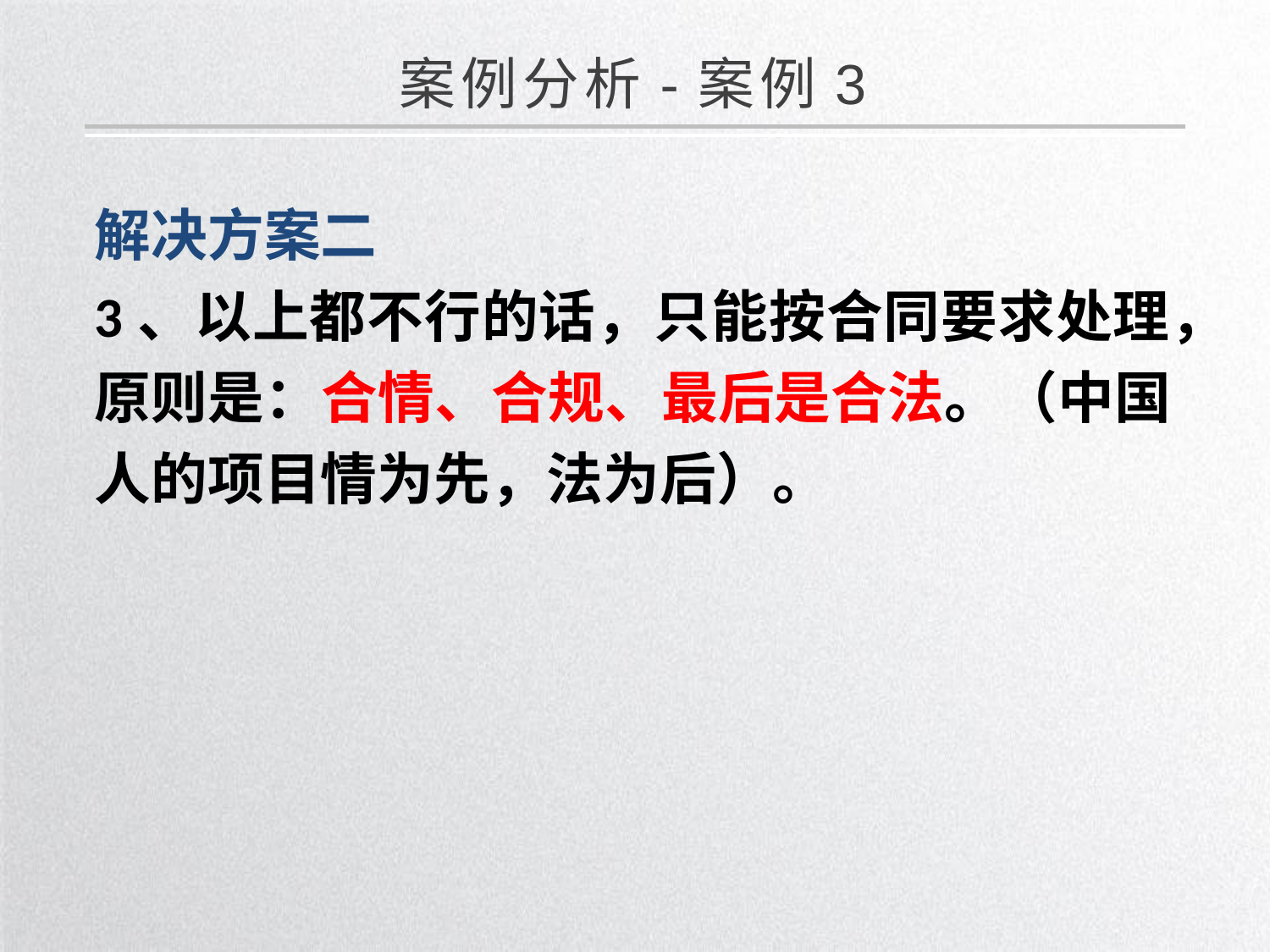

案例分析-案例3
解决方案二
3、以上都不行的话，只能按合同要求处理，原则是：合情、合规、最后是合法。（中国人的项目情为先，法为后）。